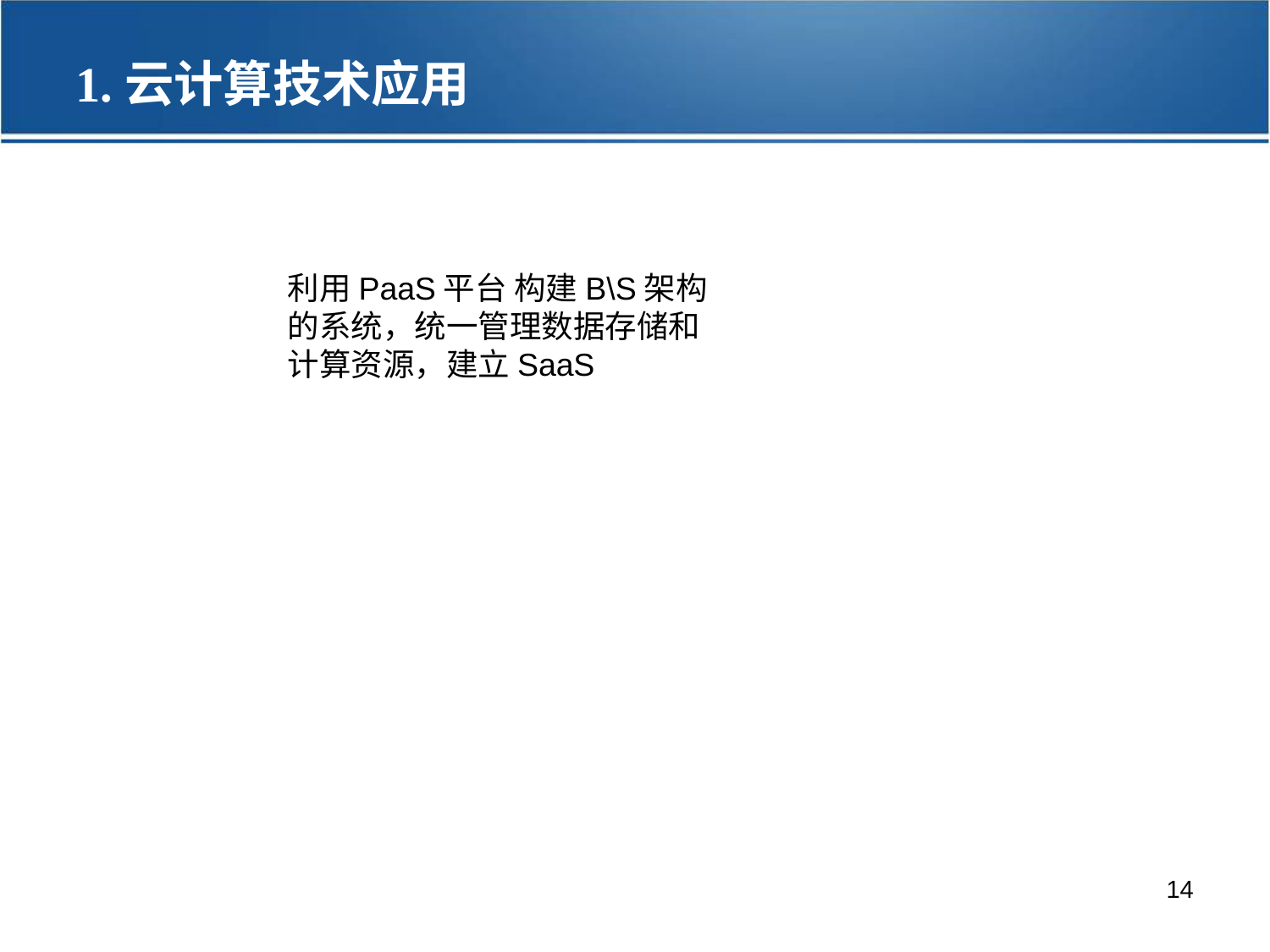

1.云计算技术应用
利用PaaS平台 构建B\S架构的系统，统一管理数据存储和计算资源，建立SaaS
14